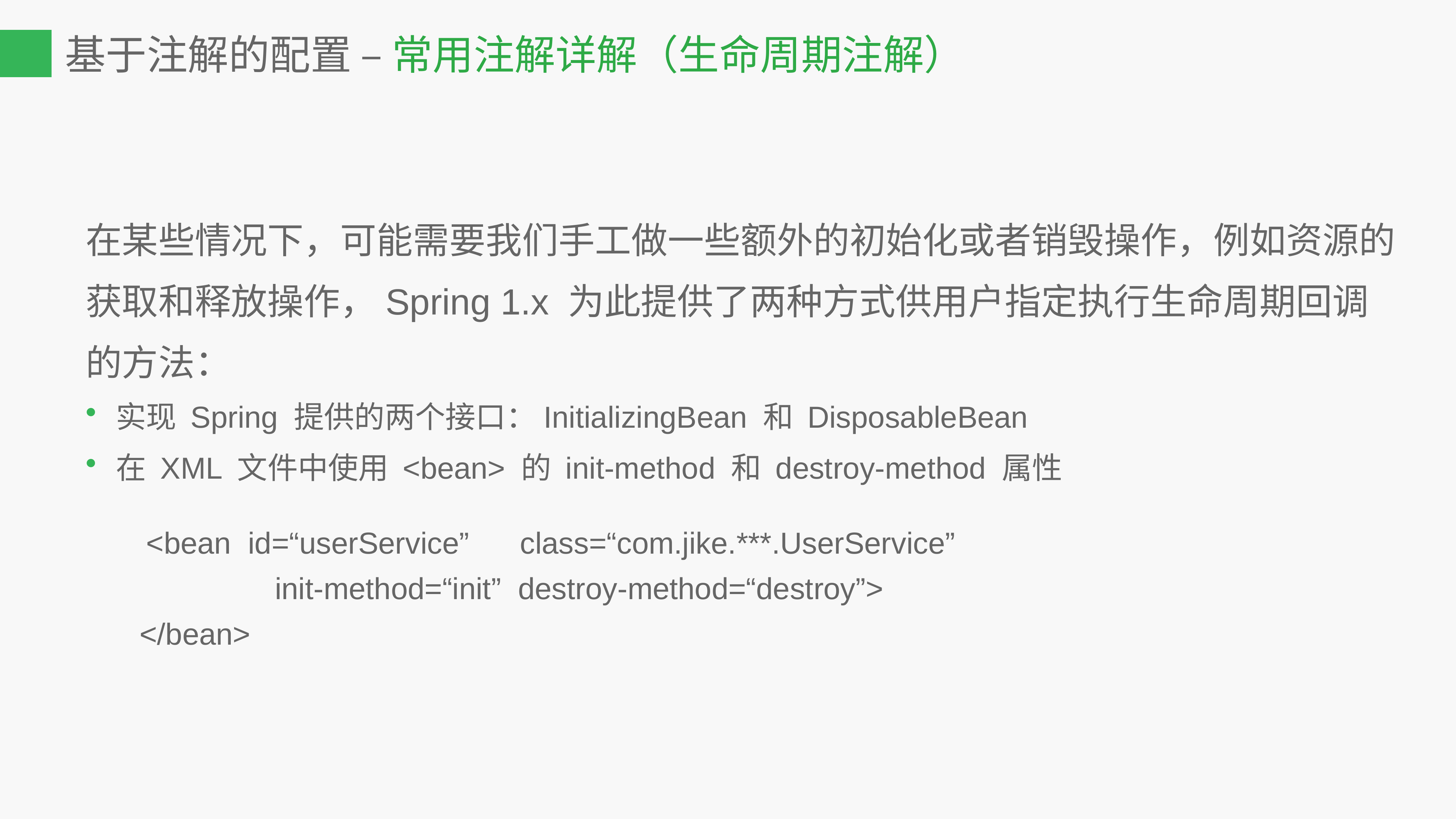

基于注解的配置 – 常用注解详解（生命周期注解）

在某些情况下，可能需要我们手工做一些额外的初始化或者销毁操作，例如资源的获取和释放操作，Spring 1.x 为此提供了两种方式供用户指定执行生命周期回调的方法：
实现 Spring 提供的两个接口：InitializingBean 和 DisposableBean
在 XML 文件中使用 <bean> 的 init-method 和 destroy-method 属性
 <bean  id=“userService”      class=“com.jike.***.UserService”
                init-method=“init”  destroy-method=“destroy”>
</bean>